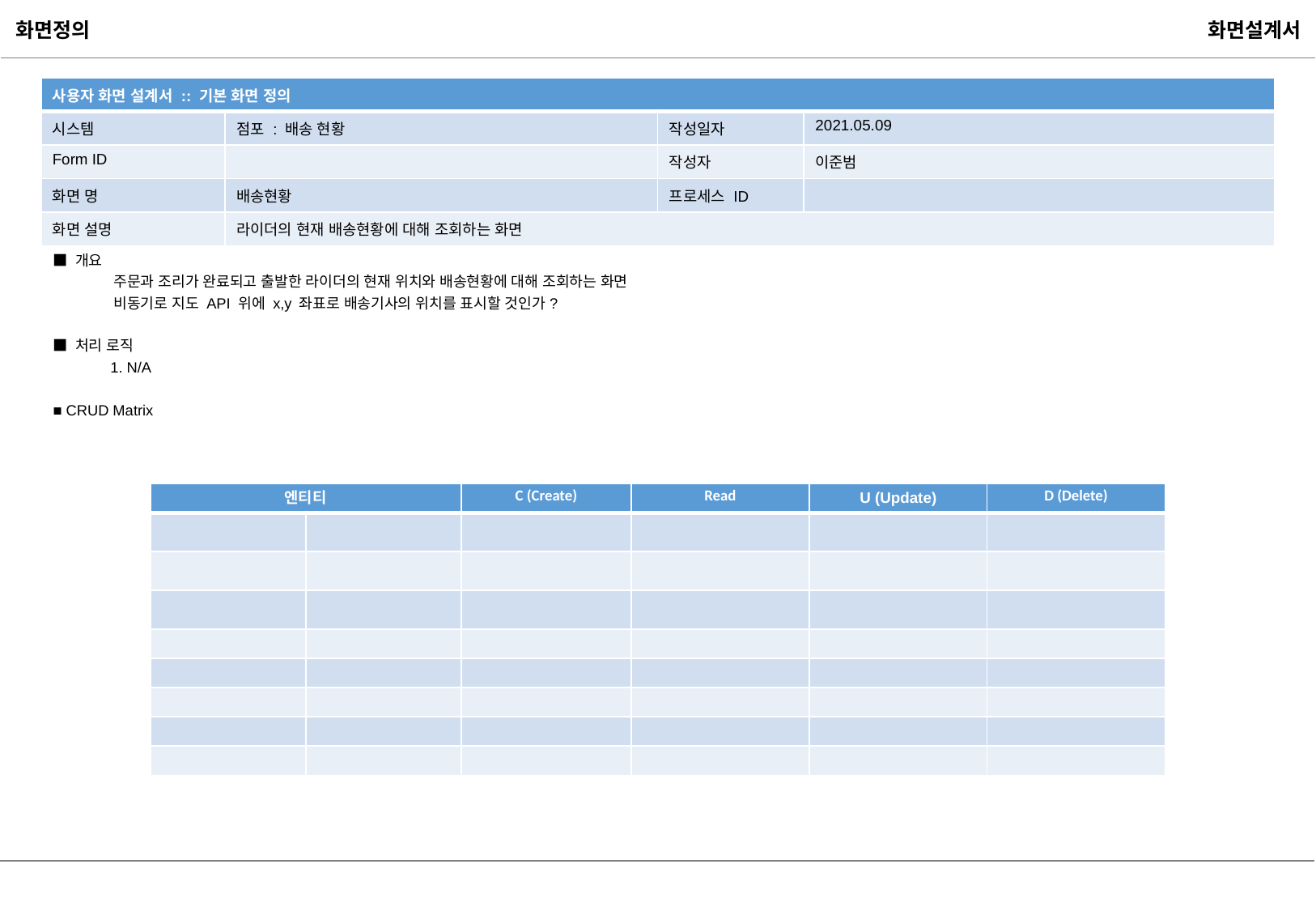

| 사용자 화면 설계서 :: 기본 화면 정의 |  |  |  |
| --- | --- | --- | --- |
| 시스템 | 점포 : 배송 현황 | 작성일자 | 2021.05.09 |
| Form ID |  | 작성자 | 이준범 |
| 화면 명 | 배송현황 | 프로세스 ID |  |
| 화면 설명 | 라이더의 현재 배송현황에 대해 조회하는 화면 |  |  |
■ 개요
주문과 조리가 완료되고 출발한 라이더의 현재 위치와 배송현황에 대해 조회하는 화면
비동기로 지도 API 위에 x,y 좌표로 배송기사의 위치를 표시할 것인가?

■ 처리 로직
1. N/A

■ CRUD Matrix
| 엔티티 |  | C (Create) | Read | U (Update) | D (Delete) |
| --- | --- | --- | --- | --- | --- |
|  |  |  |  |  |  |
|  |  |  |  |  |  |
|  |  |  |  |  |  |
|  |  |  |  |  |  |
|  |  |  |  |  |  |
|  |  |  |  |  |  |
|  |  |  |  |  |  |
|  |  |  |  |  |  |